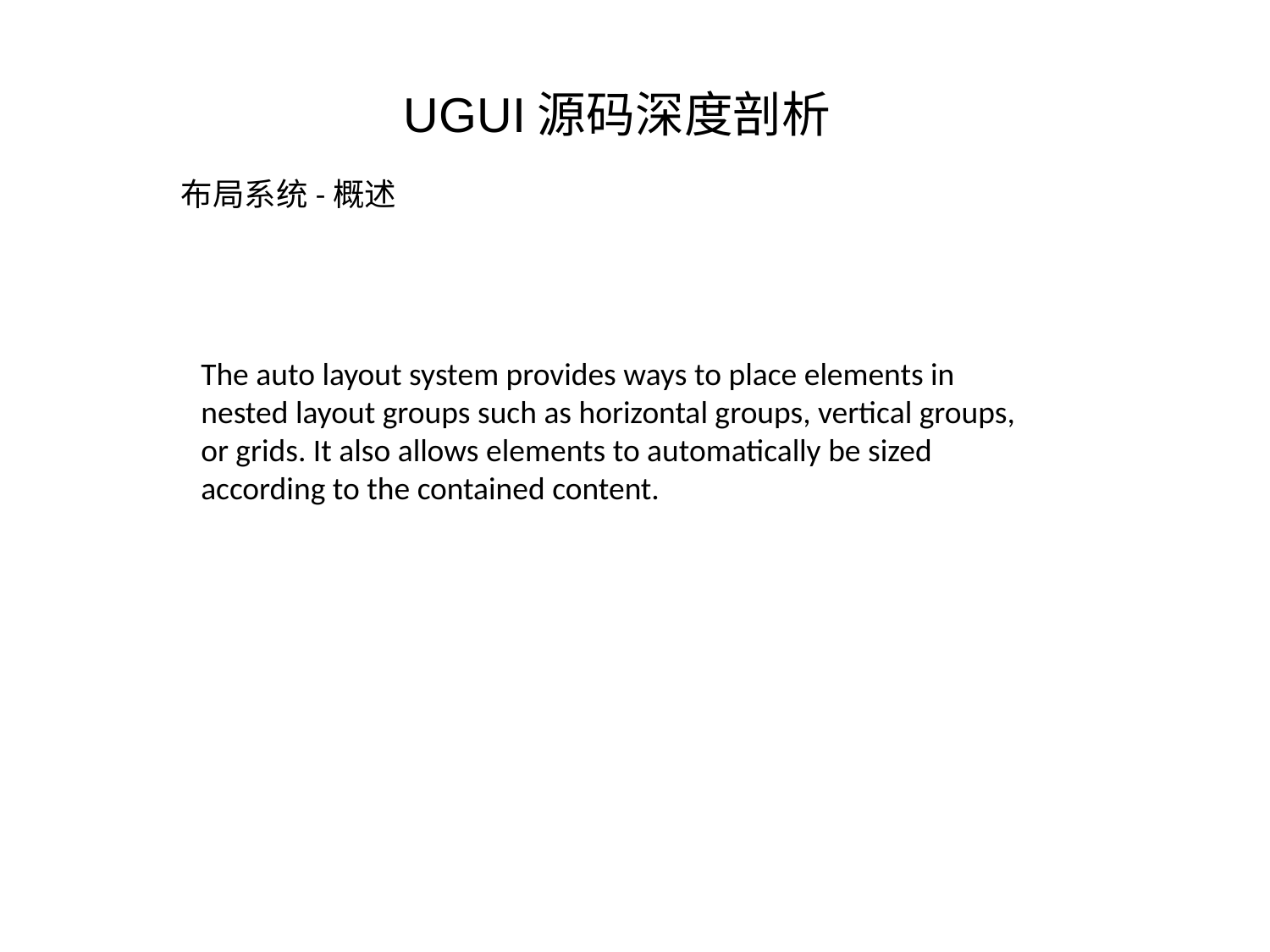

布局系统-概述
The auto layout system provides ways to place elements in nested layout groups such as horizontal groups, vertical groups, or grids. It also allows elements to automatically be sized according to the contained content.